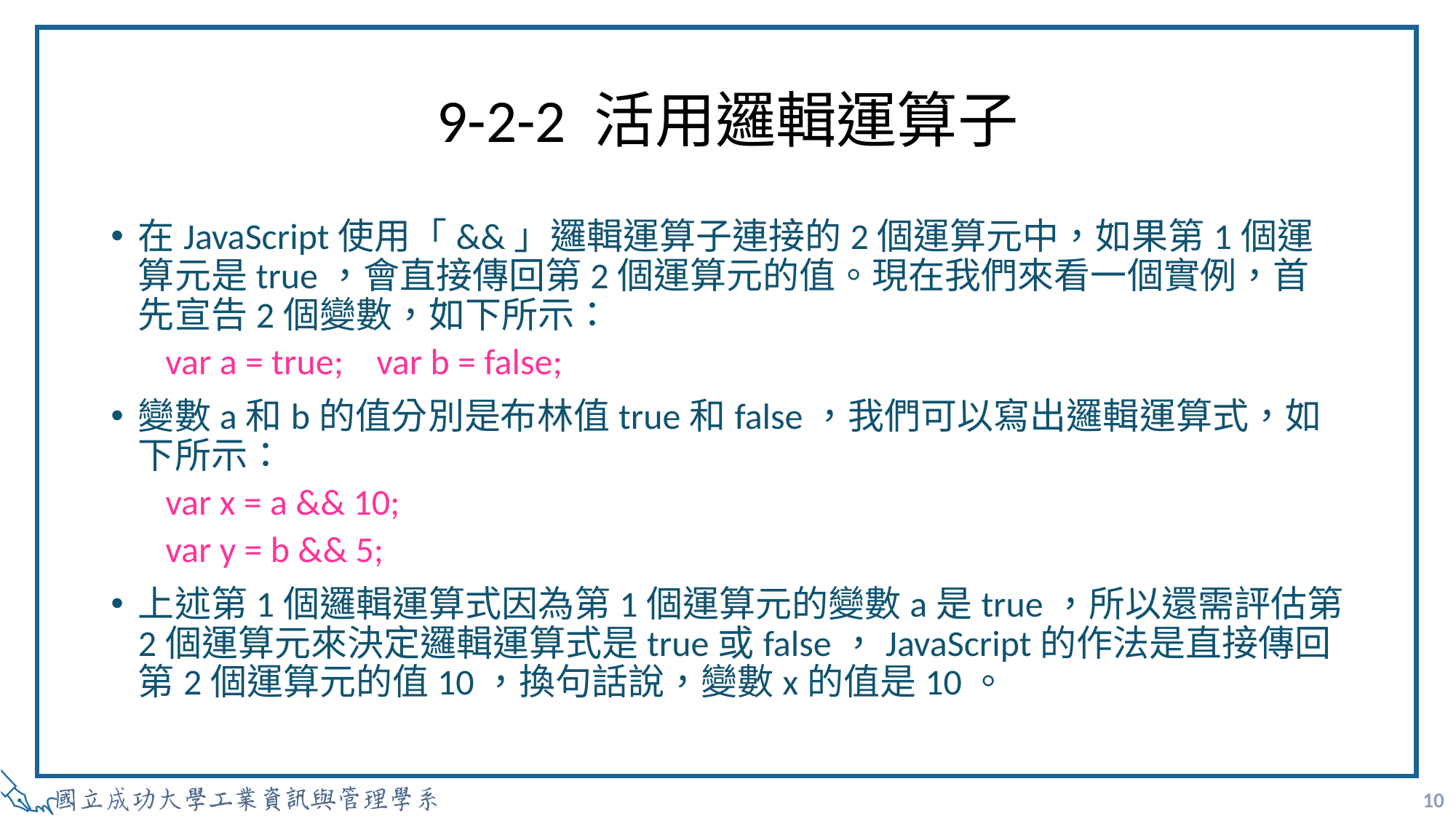

# 9-2-2 活用邏輯運算子
在JavaScript使用「&&」邏輯運算子連接的2個運算元中，如果第1個運算元是true，會直接傳回第2個運算元的值。現在我們來看一個實例，首先宣告2個變數，如下所示：
var a = true;    var b = false;
變數a和b的值分別是布林值true和false，我們可以寫出邏輯運算式，如下所示：
var x = a && 10;
var y = b && 5;
上述第1個邏輯運算式因為第1個運算元的變數a是true，所以還需評估第2個運算元來決定邏輯運算式是true或false，JavaScript的作法是直接傳回第2個運算元的值10，換句話說，變數x的值是10。
10